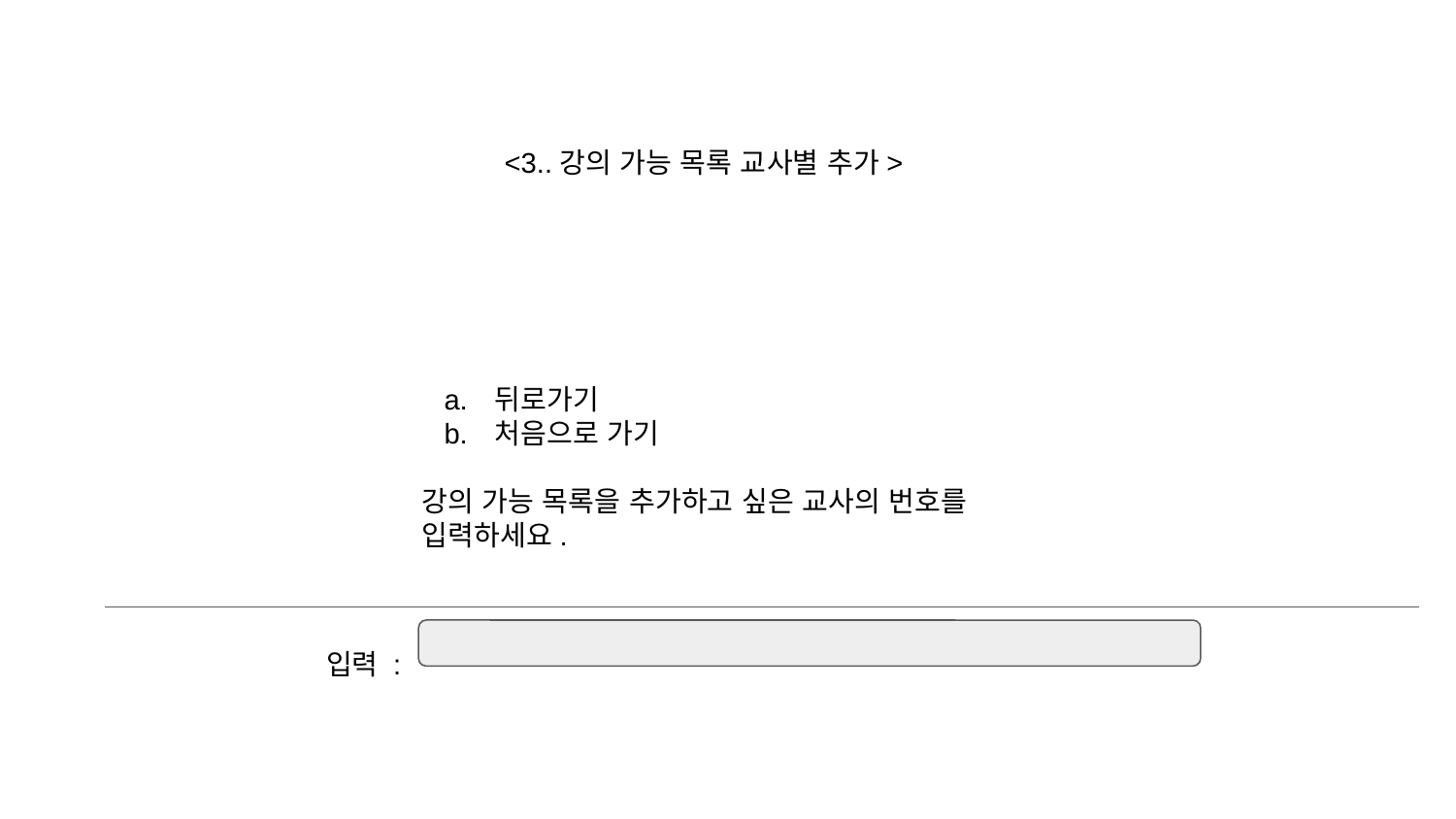

<3..강의 가능 목록 교사별 추가>

뒤로가기
처음으로 가기

강의 가능 목록을 추가하고 싶은 교사의 번호를 입력하세요.
입력 :